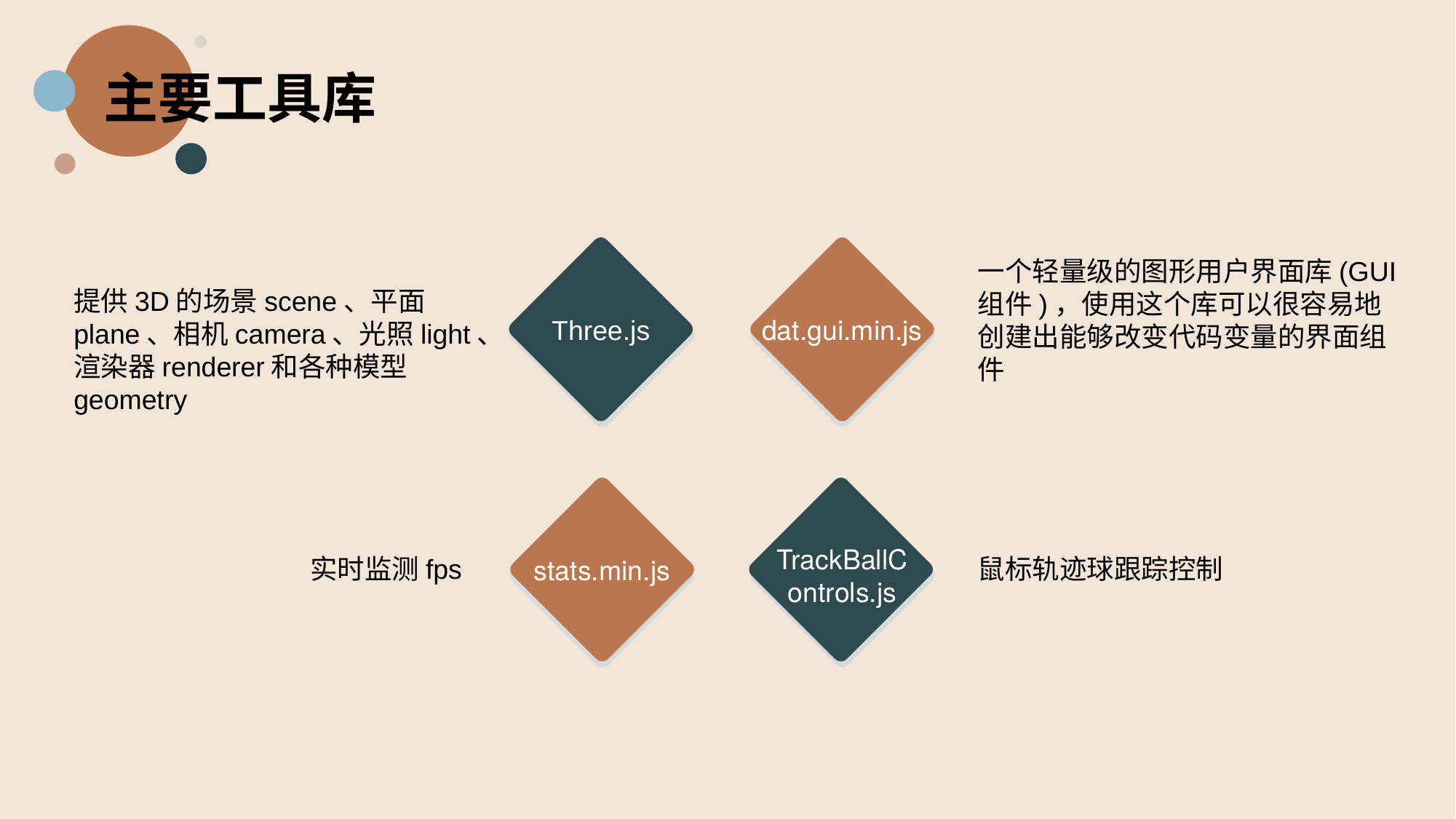

主要工具库
Three.js

dat.gui.min.js

stats.min.js

一个轻量级的图形用户界面库(GUI 组件)，使用这个库可以很容易地创建出能够改变代码变量的界面组件
提供3D的场景scene、平面plane、相机camera、光照light、 渲染器renderer和各种模型geometry

TrackBallControls.js
实时监测fps
鼠标轨迹球跟踪控制